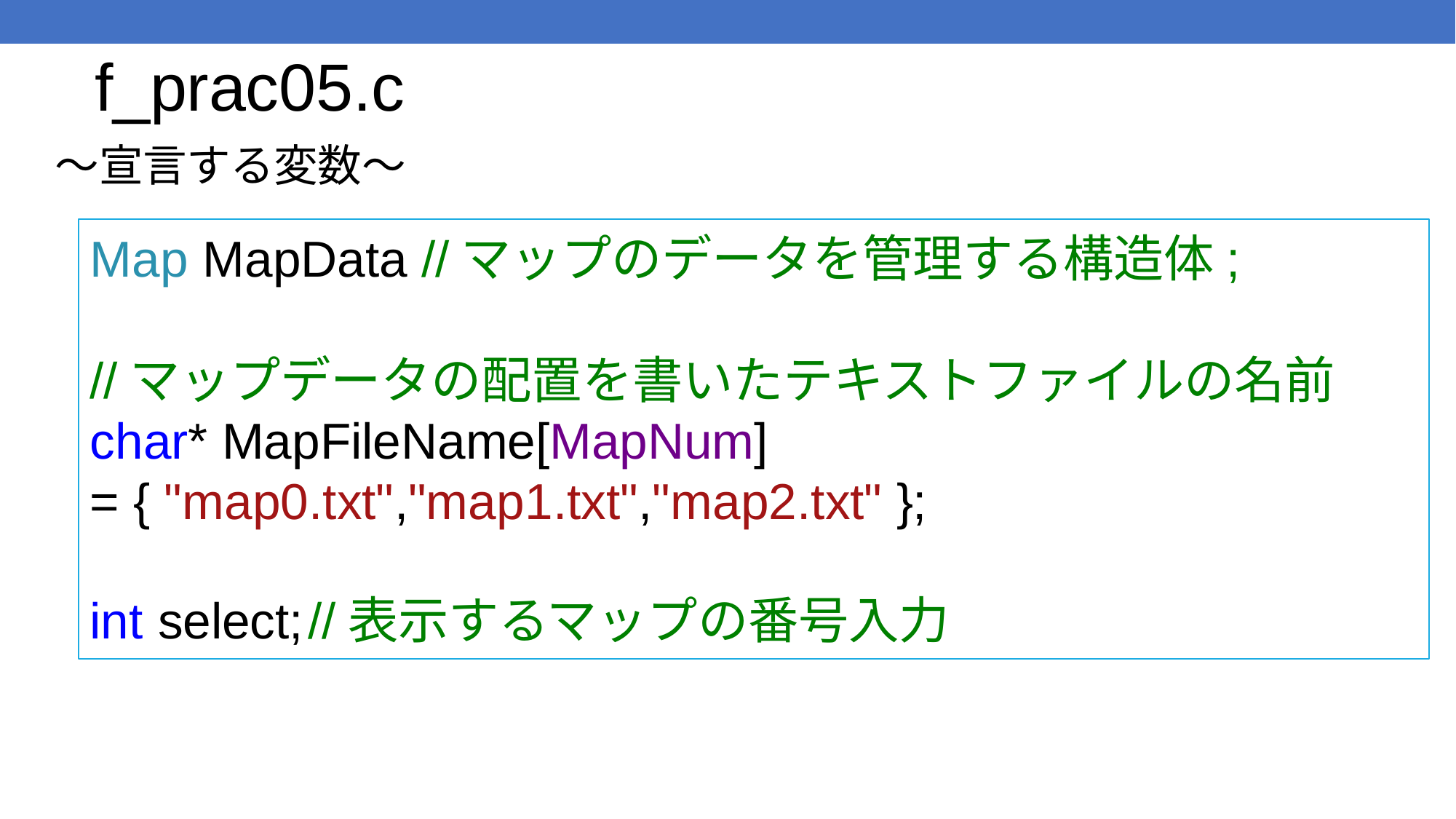

# f_prac05.c
～宣言する変数～
Map MapData //マップのデータを管理する構造体;
//マップデータの配置を書いたテキストファイルの名前 char* MapFileName[MapNum]
= { "map0.txt","map1.txt","map2.txt" };
int select; //表示するマップの番号入力